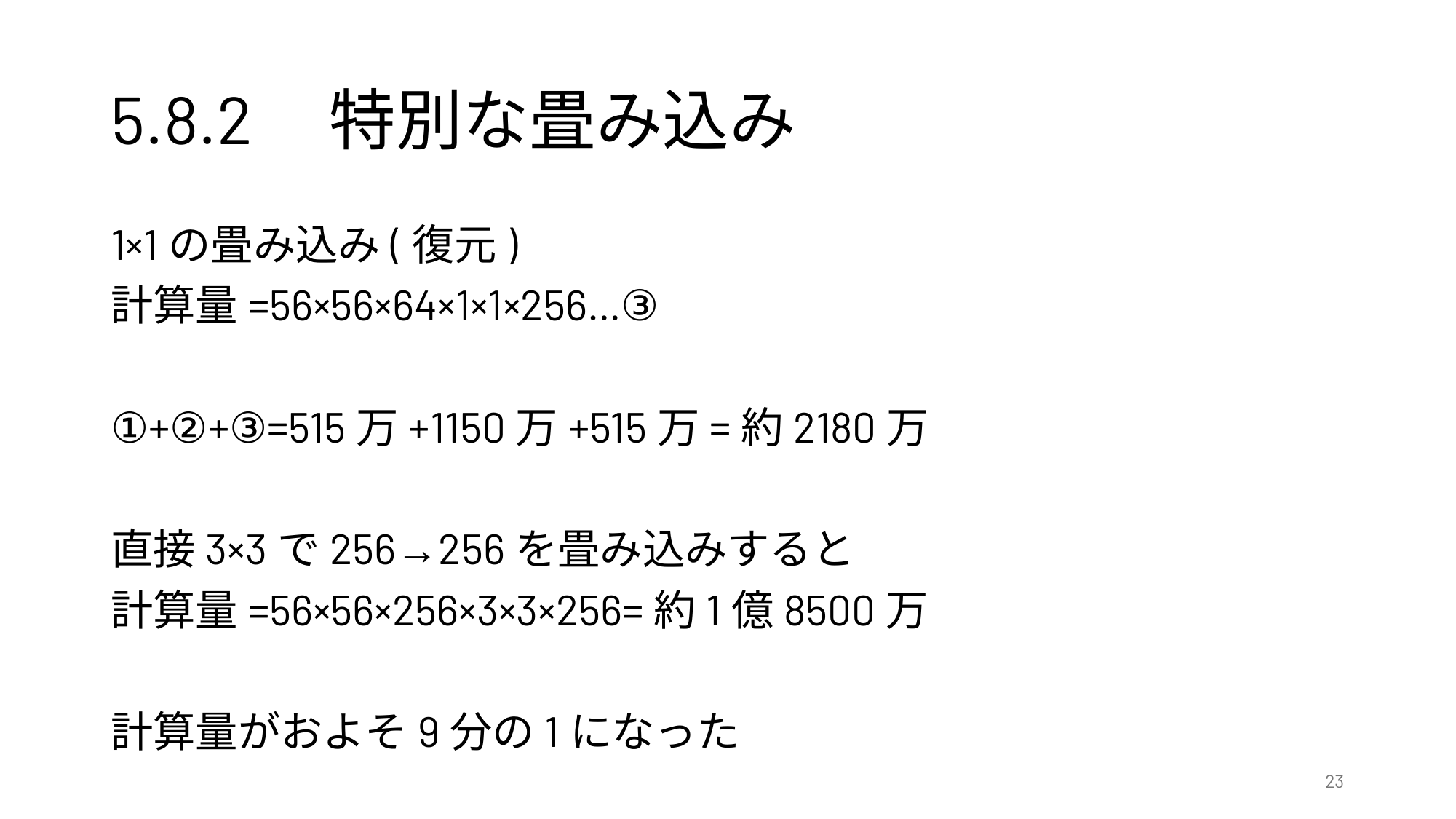

# 5.8.2	特別な畳み込み
1×1の畳み込み(復元)
計算量=56×56×64×1×1×256…③

①+②+③=515万+1150万+515万=約2180万

直接3×3で256→256を畳み込みすると
計算量=56×56×256×3×3×256=約1億8500万

計算量がおよそ9分の1になった

23